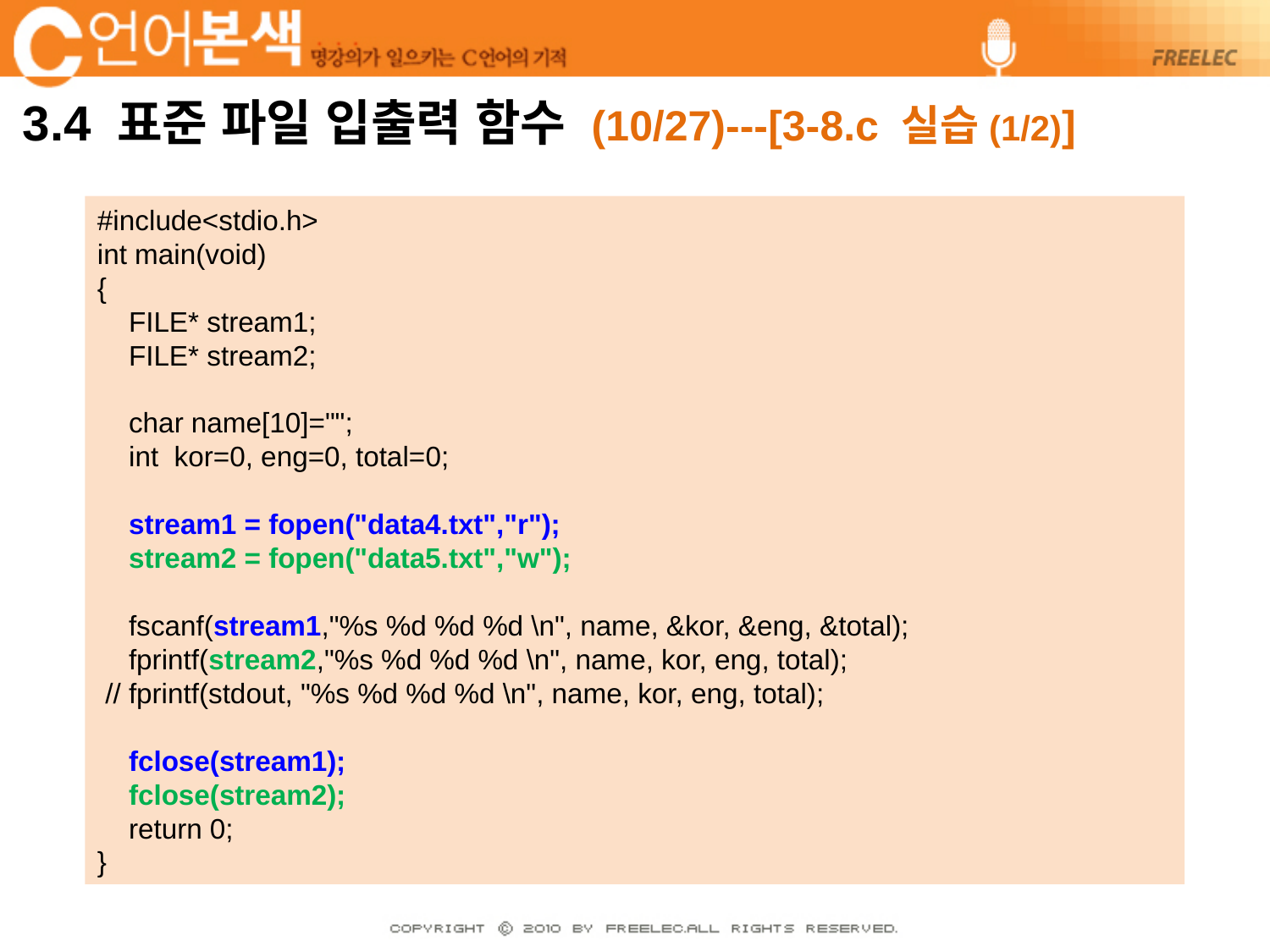

# 3.4 표준 파일 입출력 함수 (10/27)---[3-8.c 실습(1/2)]
#include<stdio.h>
int main(void)
{
    FILE* stream1;
    FILE* stream2;

    char name[10]="";
    int  kor=0, eng=0, total=0;

    stream1 = fopen("data4.txt","r");
    stream2 = fopen("data5.txt","w");

    fscanf(stream1,"%s %d %d %d \n", name, &kor, &eng, &total);
    fprintf(stream2,"%s %d %d %d \n", name, kor, eng, total);
 // fprintf(stdout, "%s %d %d %d \n", name, kor, eng, total);

    fclose(stream1);
    fclose(stream2);
    return 0;
}